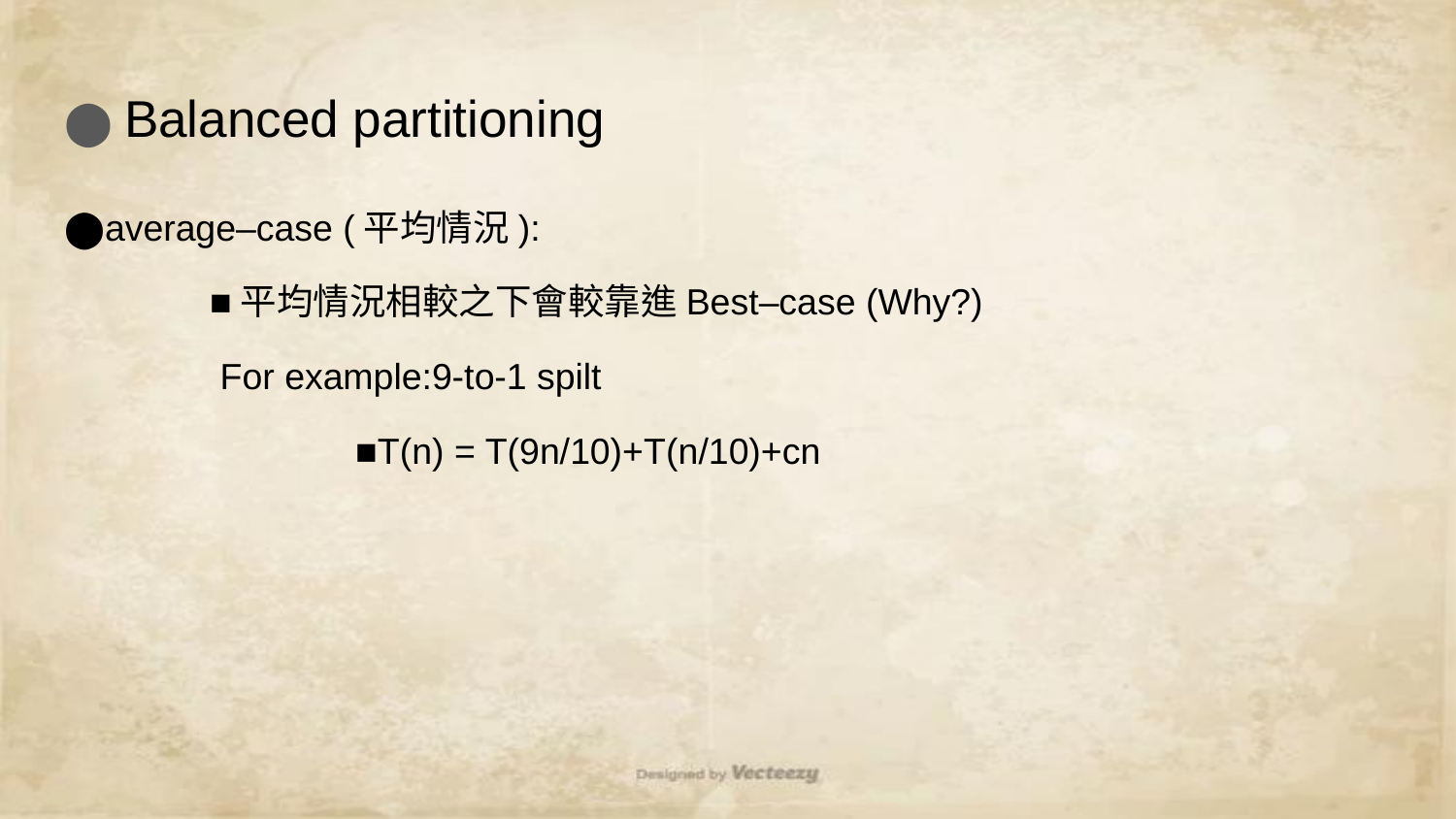

# ⬤ Balanced partitioning
⬤average–case (平均情況):
	■平均情況相較之下會較靠進Best–case (Why?)
	 For example:9-to-1 spilt
		■T(n) = T(9n/10)+T(n/10)+cn